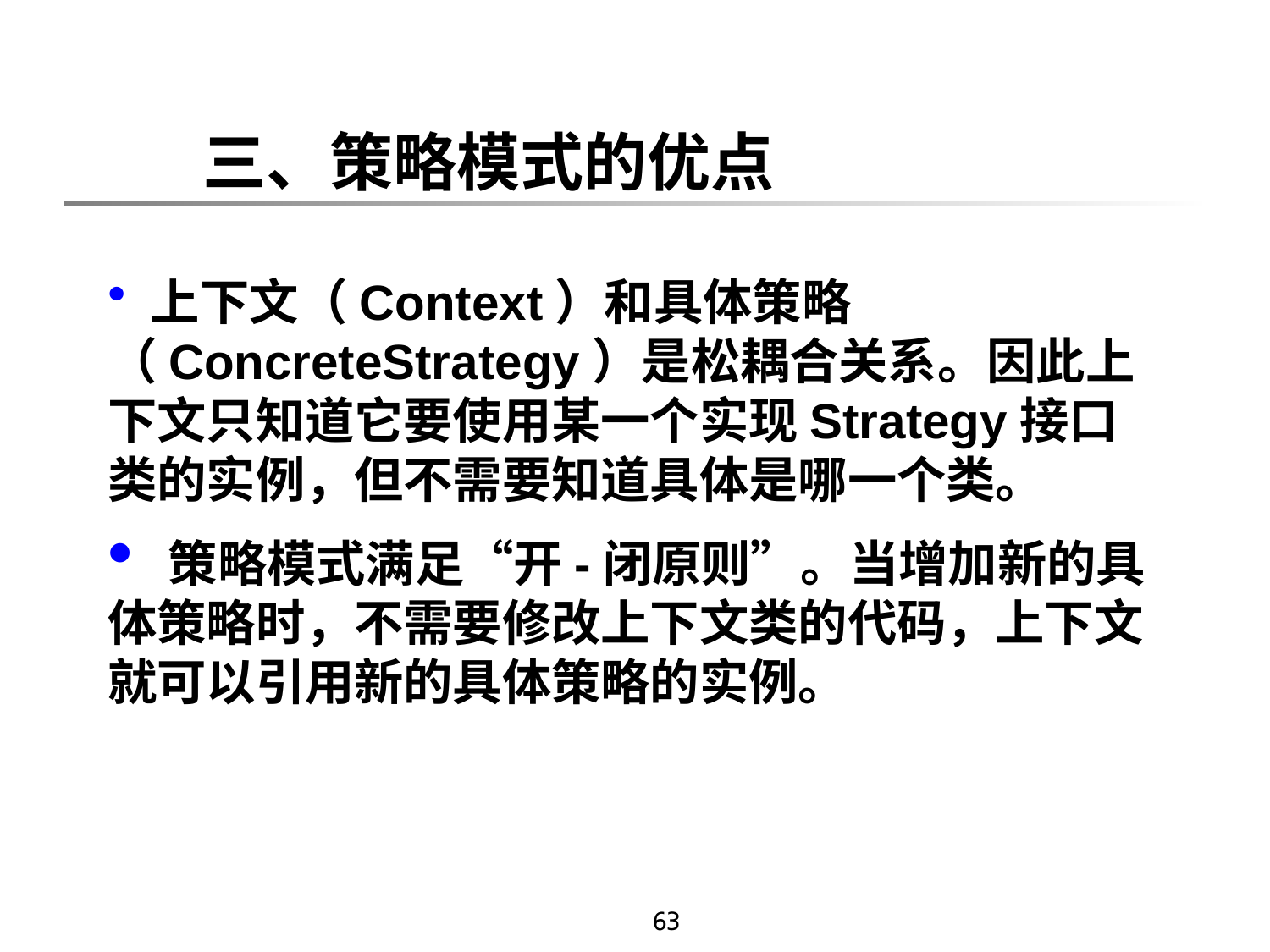

三、策略模式的优点

  上下文（Context）和具体策略（ConcreteStrategy）是松耦合关系。因此上下文只知道它要使用某一个实现Strategy接口类的实例，但不需要知道具体是哪一个类。
  策略模式满足“开-闭原则”。当增加新的具体策略时，不需要修改上下文类的代码，上下文就可以引用新的具体策略的实例。

63